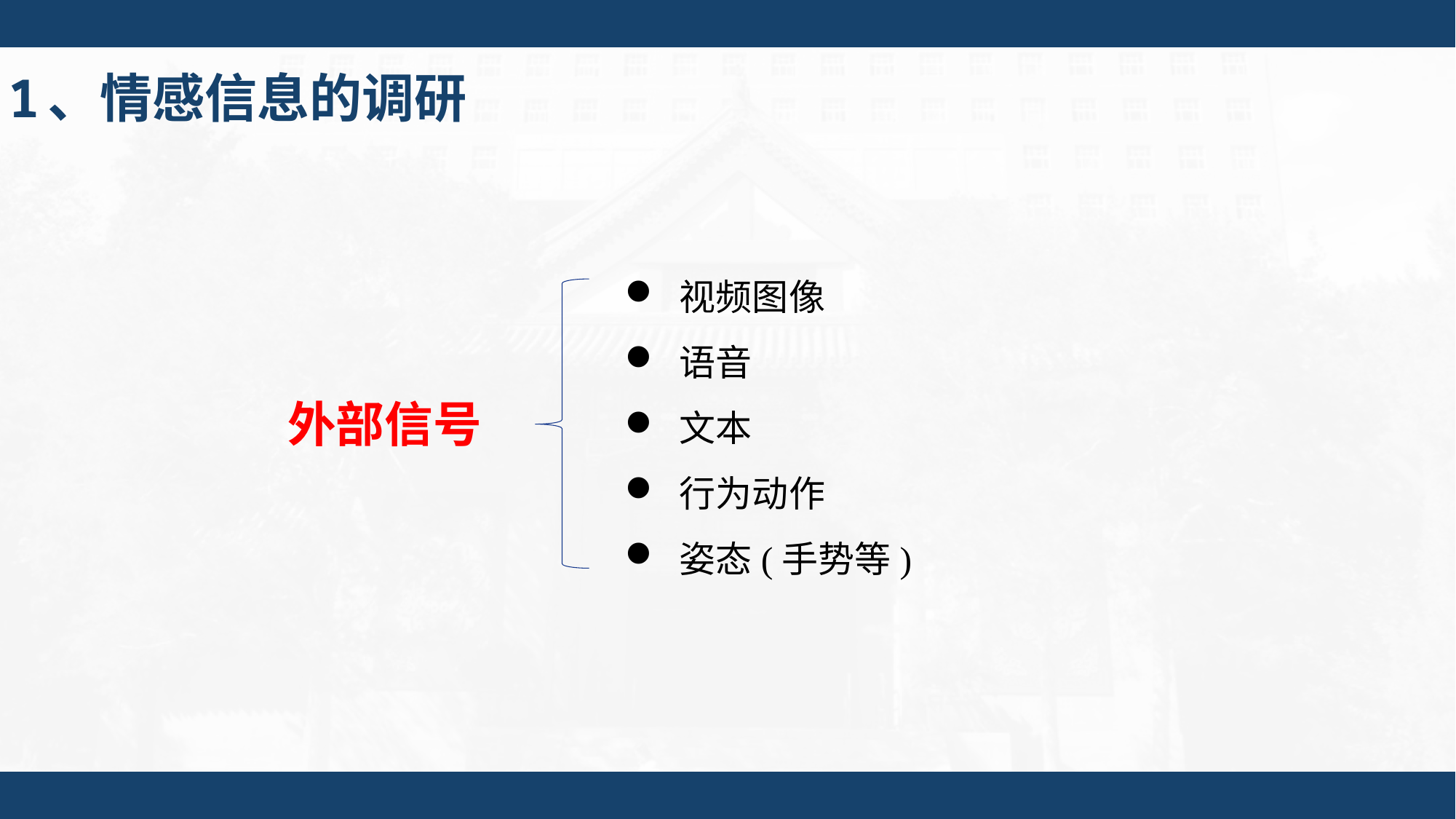

1、情感信息的调研
视频图像
语音
文本
行为动作
姿态(手势等)

外部信号